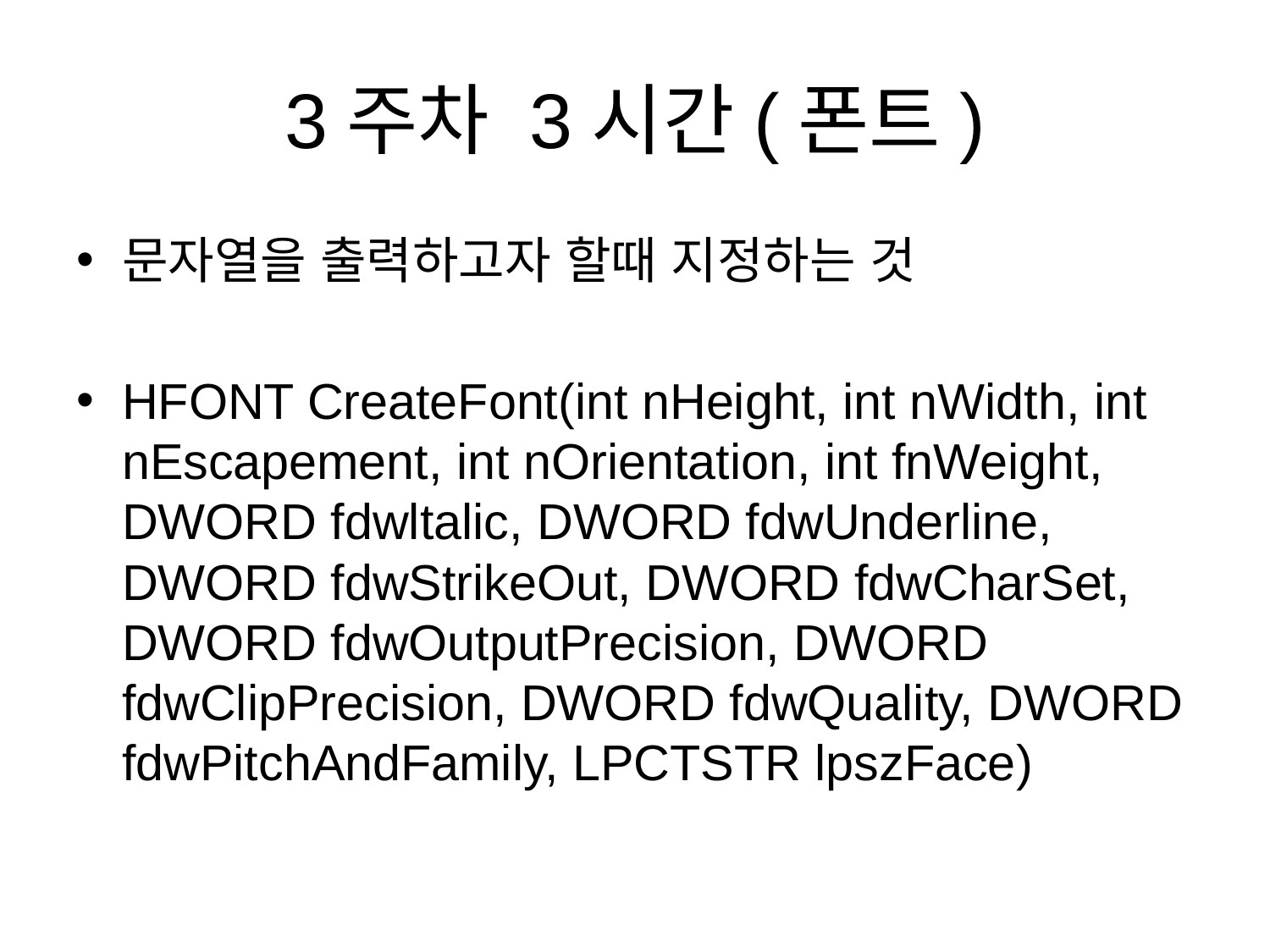

# 3주차 3시간(폰트)
문자열을 출력하고자 할때 지정하는 것

HFONT CreateFont(int nHeight, int nWidth, int nEscapement, int nOrientation, int fnWeight, DWORD fdwltalic, DWORD fdwUnderline, DWORD fdwStrikeOut, DWORD fdwCharSet, DWORD fdwOutputPrecision, DWORD fdwClipPrecision, DWORD fdwQuality, DWORD fdwPitchAndFamily, LPCTSTR lpszFace)